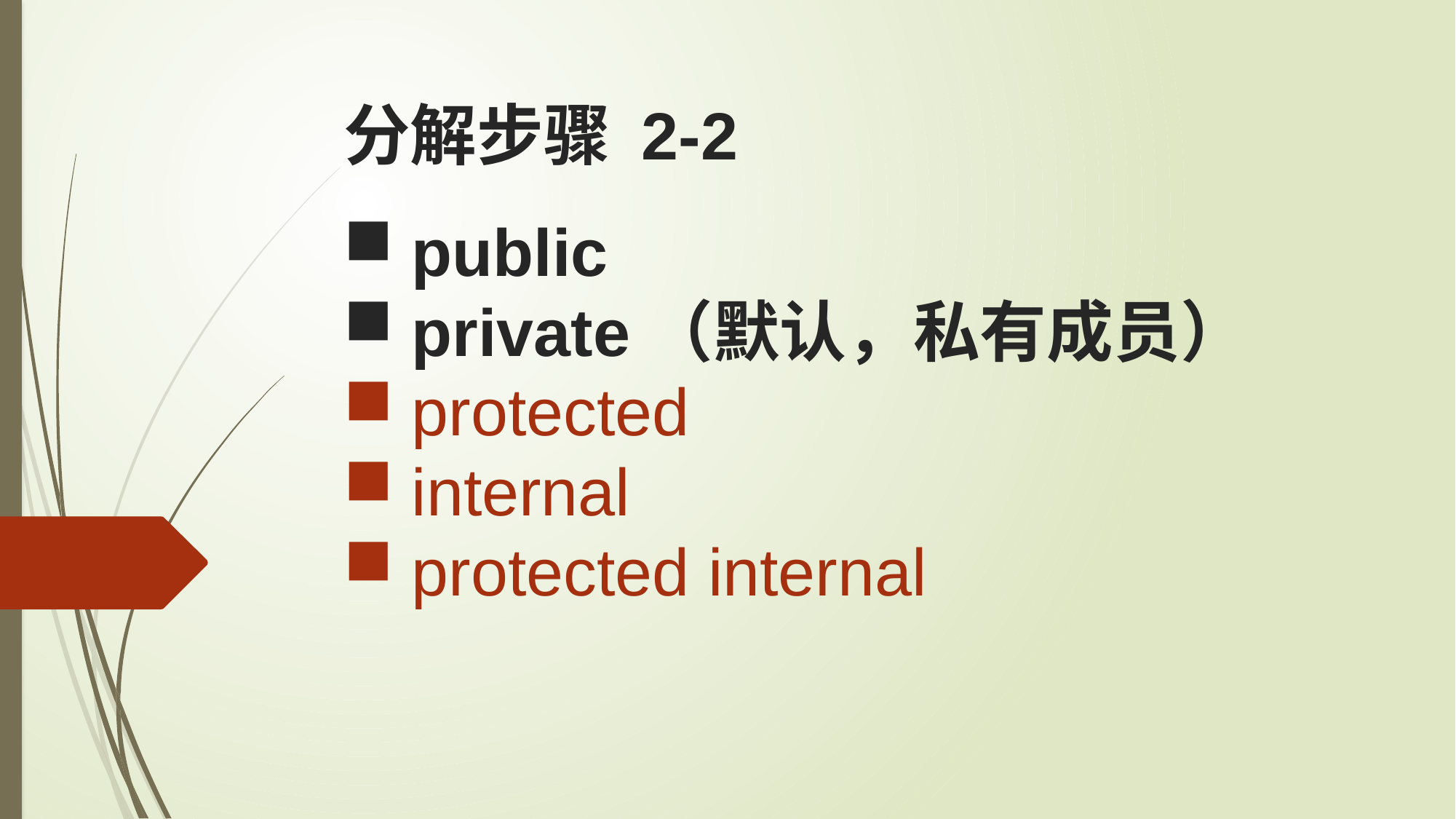

分解步骤 2-2

public
private（默认，私有成员）
protected
internal
protected internal